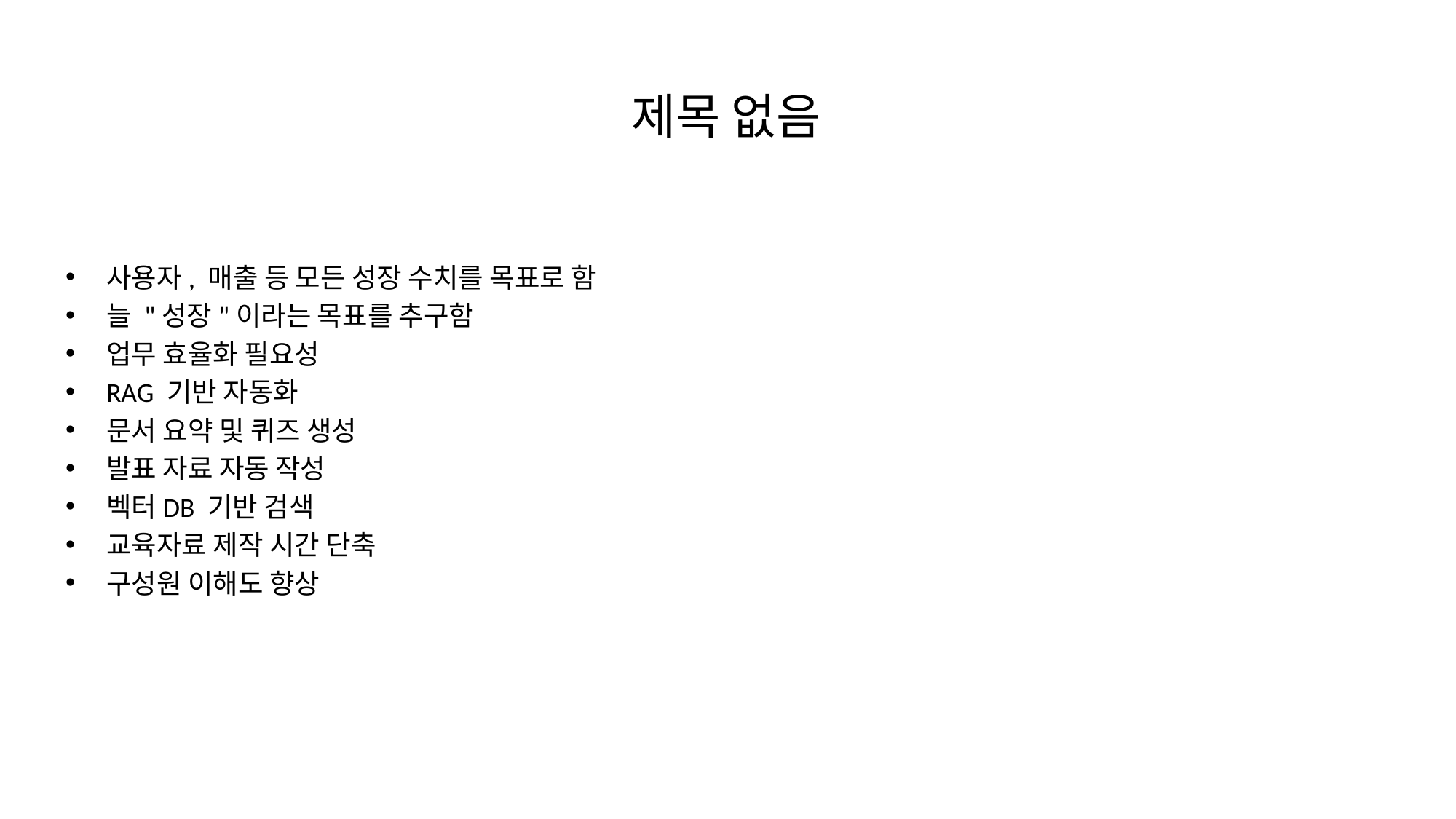

# 제목 없음

사용자, 매출 등 모든 성장 수치를 목표로 함
늘 "성장"이라는 목표를 추구함
업무 효율화 필요성
RAG 기반 자동화
문서 요약 및 퀴즈 생성
발표 자료 자동 작성
벡터DB 기반 검색
교육자료 제작 시간 단축
구성원 이해도 향상